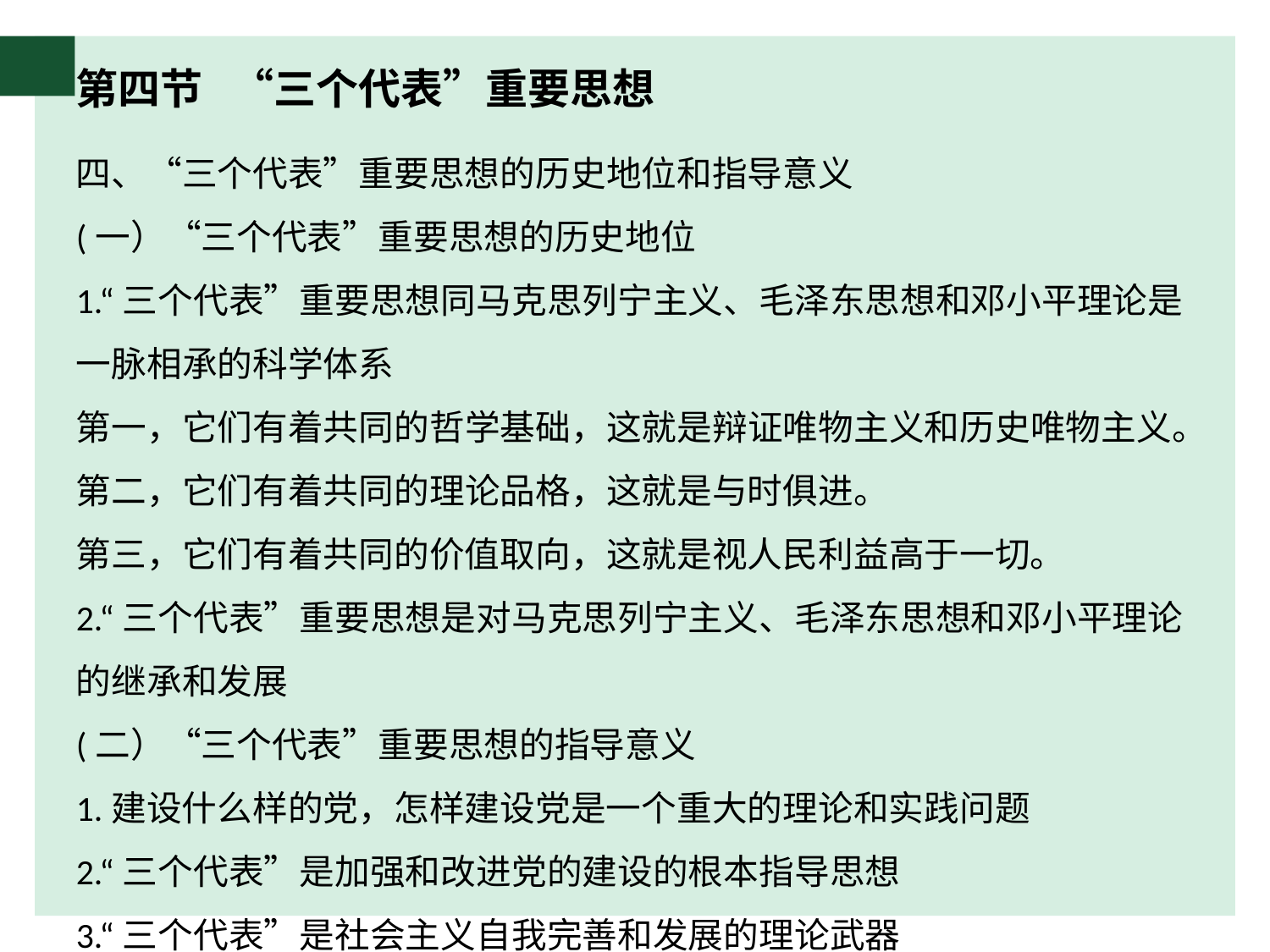

# 第四节   “三个代表”重要思想
四、“三个代表”重要思想的历史地位和指导意义
(一）“三个代表”重要思想的历史地位
1.“三个代表”重要思想同马克思列宁主义、毛泽东思想和邓小平理论是一脉相承的科学体系
第一，它们有着共同的哲学基础，这就是辩证唯物主义和历史唯物主义。
第二，它们有着共同的理论品格，这就是与时俱进。
第三，它们有着共同的价值取向，这就是视人民利益高于一切。
2.“三个代表”重要思想是对马克思列宁主义、毛泽东思想和邓小平理论的继承和发展
(二）“三个代表”重要思想的指导意义
1.建设什么样的党，怎样建设党是一个重大的理论和实践问题
2.“三个代表”是加强和改进党的建设的根本指导思想
3.“三个代表”是社会主义自我完善和发展的理论武器